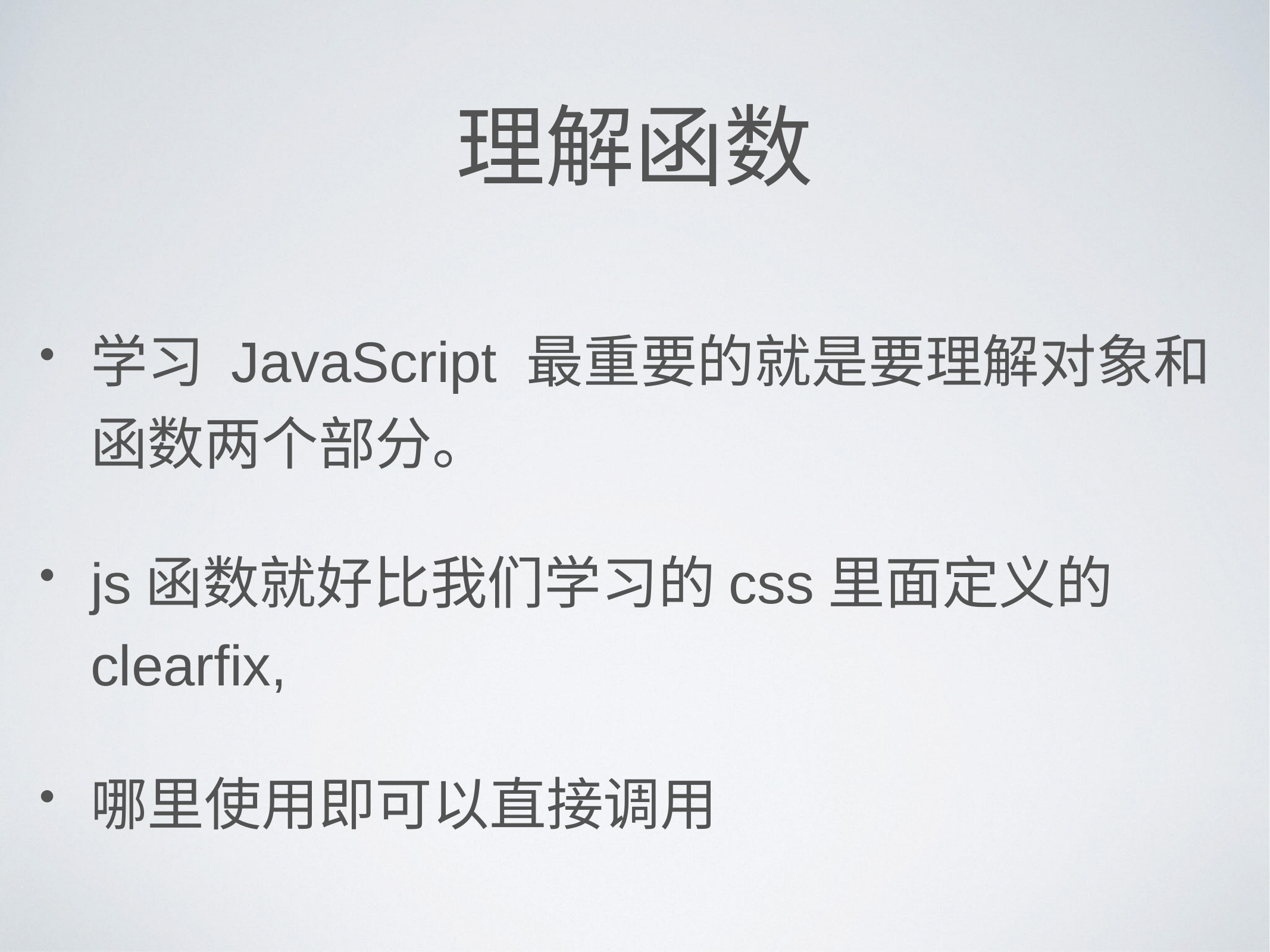

# 理解函数
学习 JavaScript 最重要的就是要理解对象和函数两个部分。
js函数就好比我们学习的css里面定义的clearfix,
哪里使用即可以直接调用